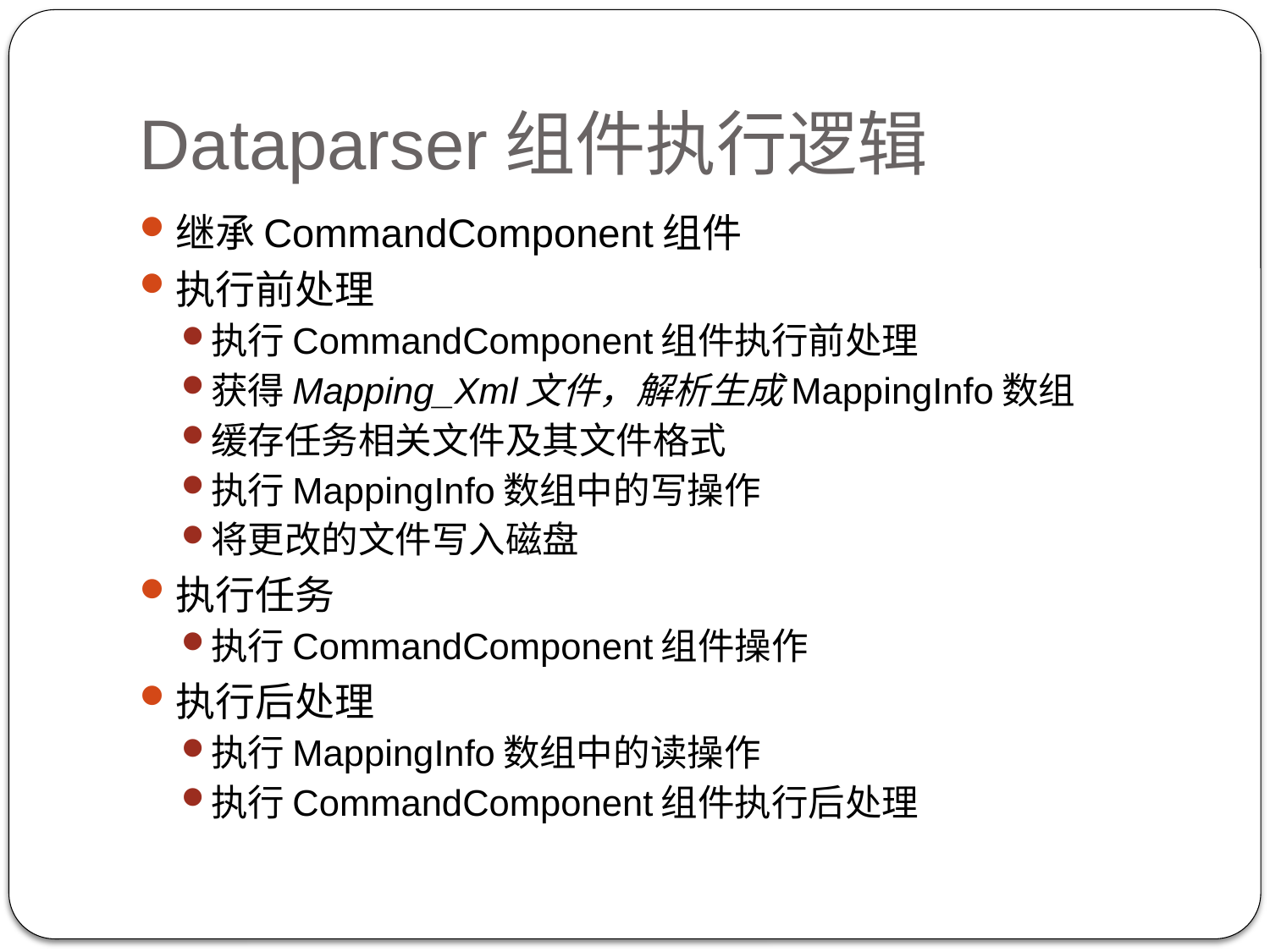

# Dataparser组件执行逻辑
继承CommandComponent组件
执行前处理
执行CommandComponent组件执行前处理
获得Mapping_Xml文件，解析生成MappingInfo数组
缓存任务相关文件及其文件格式
执行MappingInfo数组中的写操作
将更改的文件写入磁盘
执行任务
执行CommandComponent组件操作
执行后处理
执行MappingInfo数组中的读操作
执行CommandComponent组件执行后处理